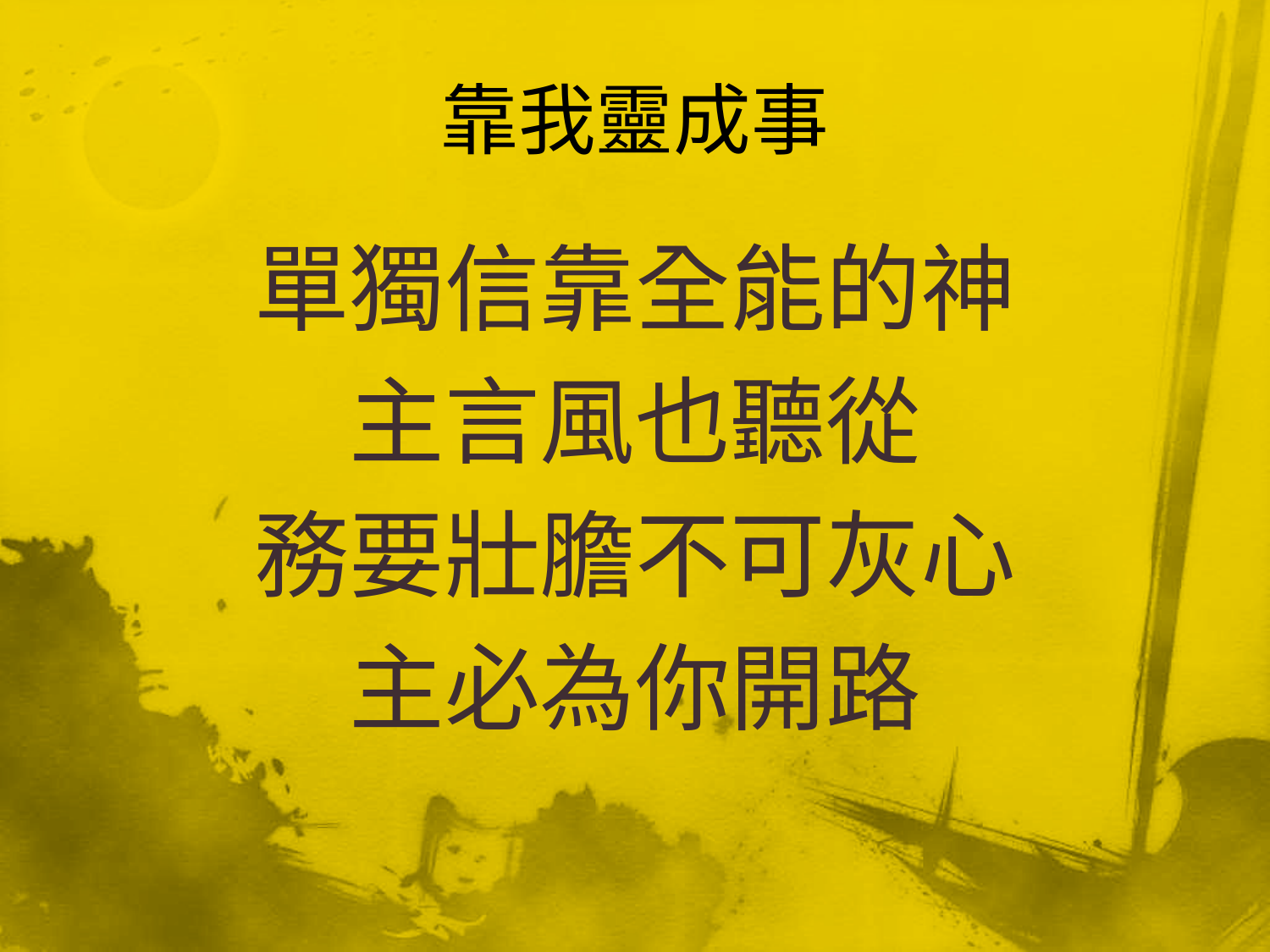

# 靠我靈成事
單獨信靠全能的神
主言風也聽從
務要壯膽不可灰心
主必為你開路